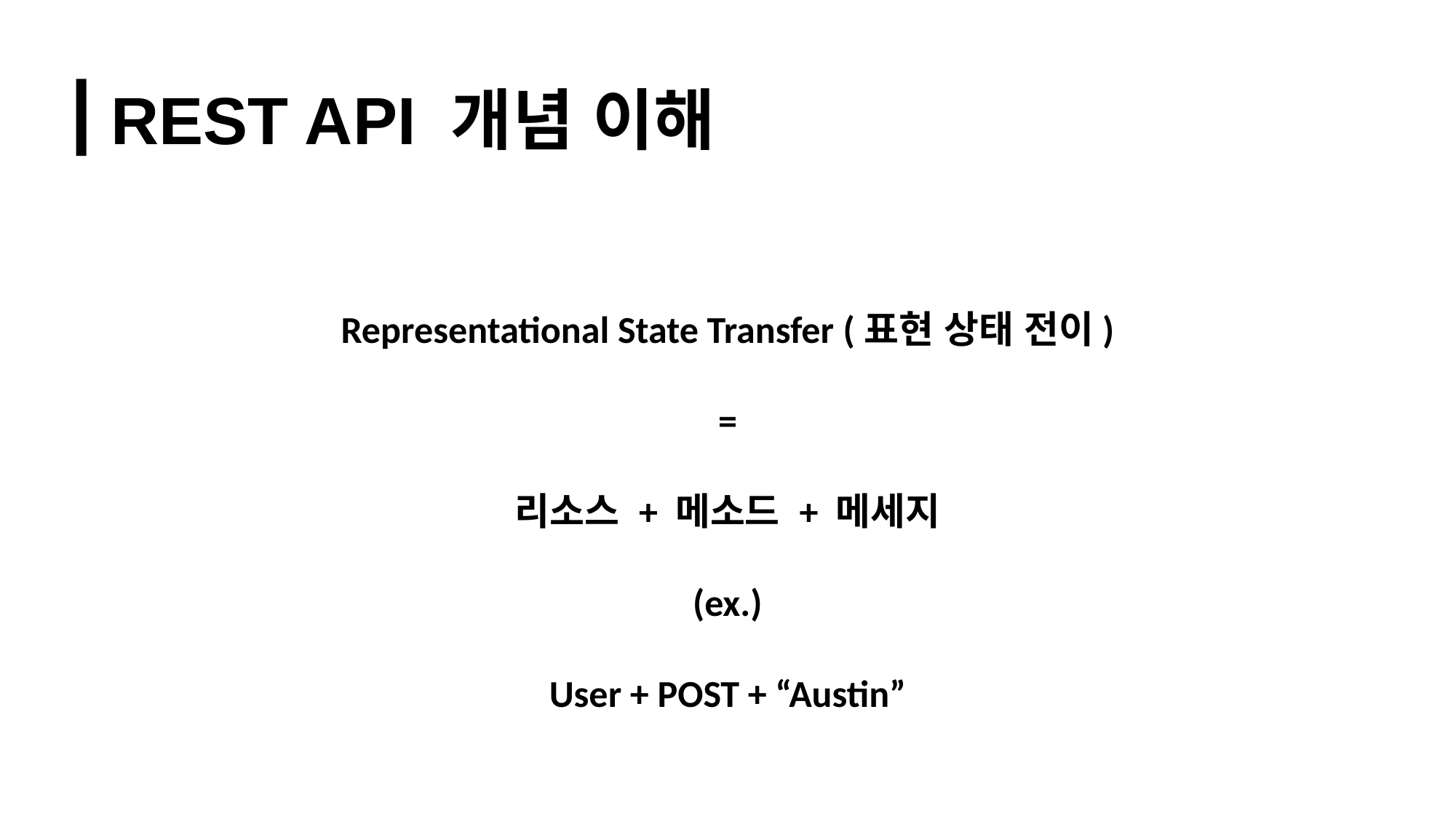

# REST API 개념 이해

Representational State Transfer (표현 상태 전이)
=
리소스 + 메소드 + 메세지
(ex.)
User + POST + “Austin”